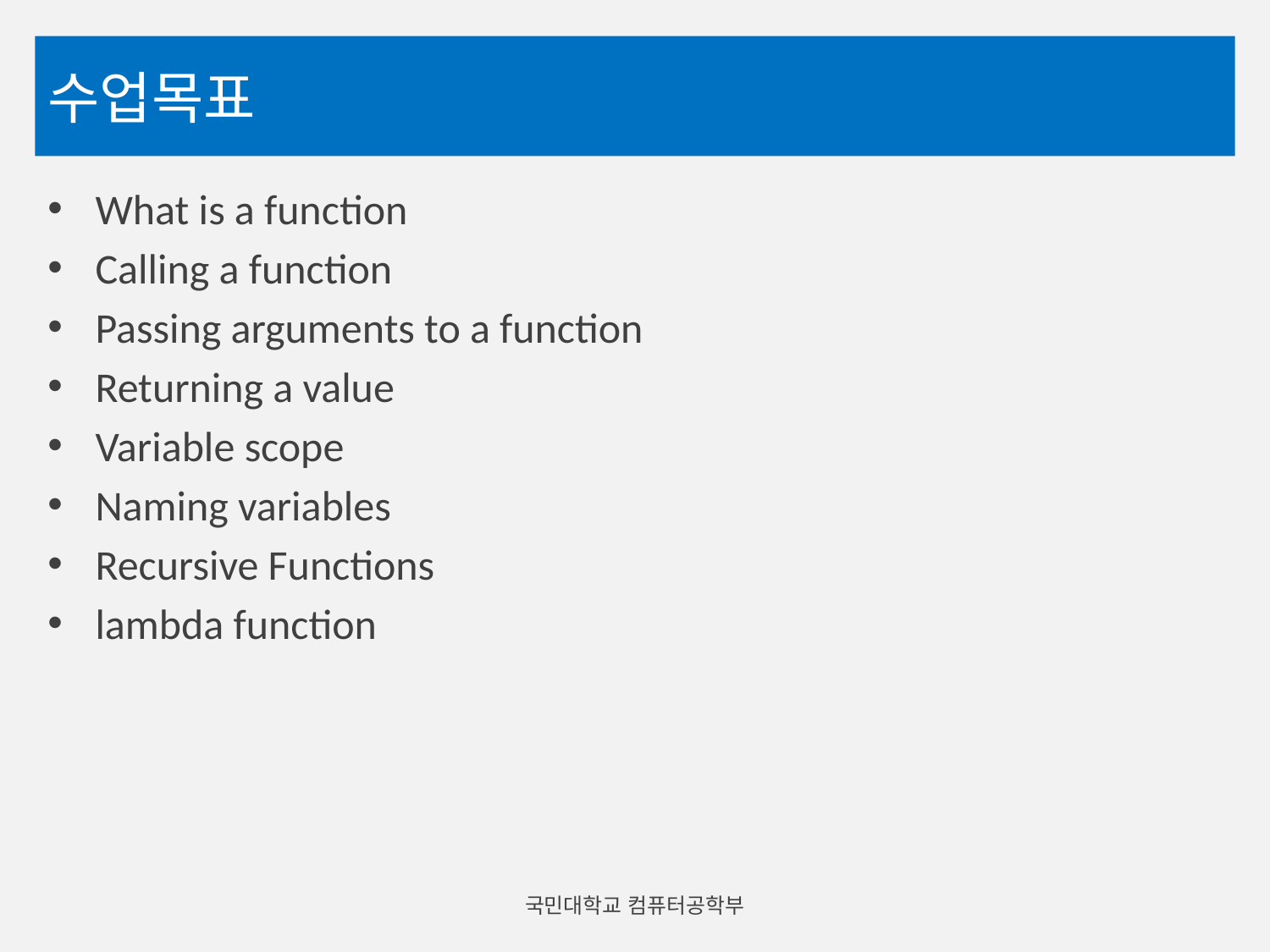

# 수업목표
What is a function
Calling a function
Passing arguments to a function
Returning a value
Variable scope
Naming variables
Recursive Functions
lambda function
국민대학교 컴퓨터공학부